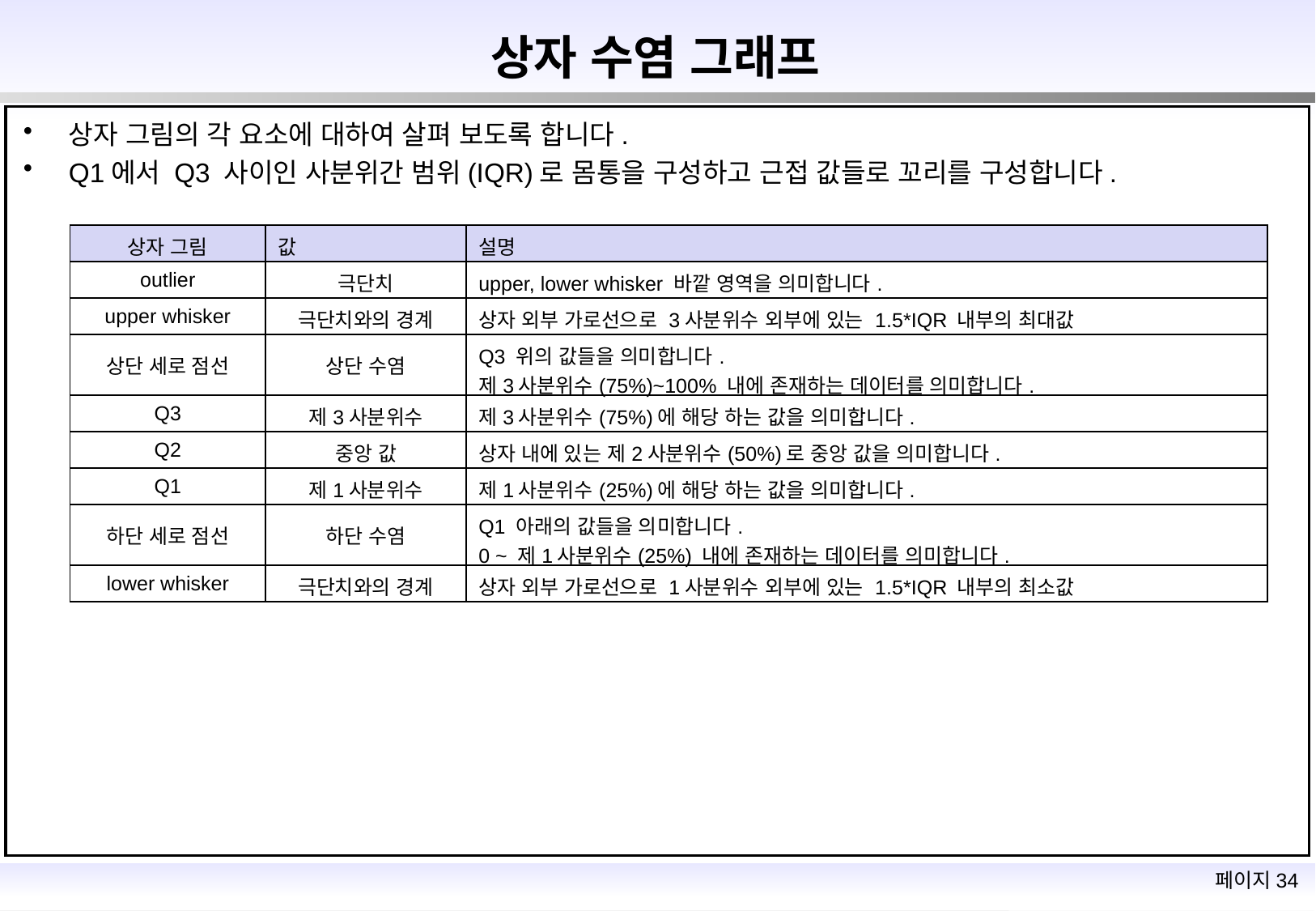

# 상자 수염 그래프
상자 그림의 각 요소에 대하여 살펴 보도록 합니다.
Q1에서 Q3 사이인 사분위간 범위(IQR)로 몸통을 구성하고 근접 값들로 꼬리를 구성합니다.
| 상자 그림 | 값 | 설명 |
| --- | --- | --- |
| outlier | 극단치 | upper, lower whisker 바깥 영역을 의미합니다. |
| upper whisker | 극단치와의 경계 | 상자 외부 가로선으로 3사분위수 외부에 있는 1.5\*IQR 내부의 최대값 |
| 상단 세로 점선 | 상단 수염 | Q3 위의 값들을 의미합니다. 제3사분위수(75%)~100% 내에 존재하는 데이터를 의미합니다. |
| Q3 | 제3사분위수 | 제3사분위수(75%)에 해당 하는 값을 의미합니다. |
| Q2 | 중앙 값 | 상자 내에 있는 제2사분위수(50%)로 중앙 값을 의미합니다. |
| Q1 | 제1사분위수 | 제1사분위수(25%)에 해당 하는 값을 의미합니다. |
| 하단 세로 점선 | 하단 수염 | Q1 아래의 값들을 의미합니다. 0 ~ 제1사분위수(25%) 내에 존재하는 데이터를 의미합니다. |
| lower whisker | 극단치와의 경계 | 상자 외부 가로선으로 1사분위수 외부에 있는 1.5\*IQR 내부의 최소값 |